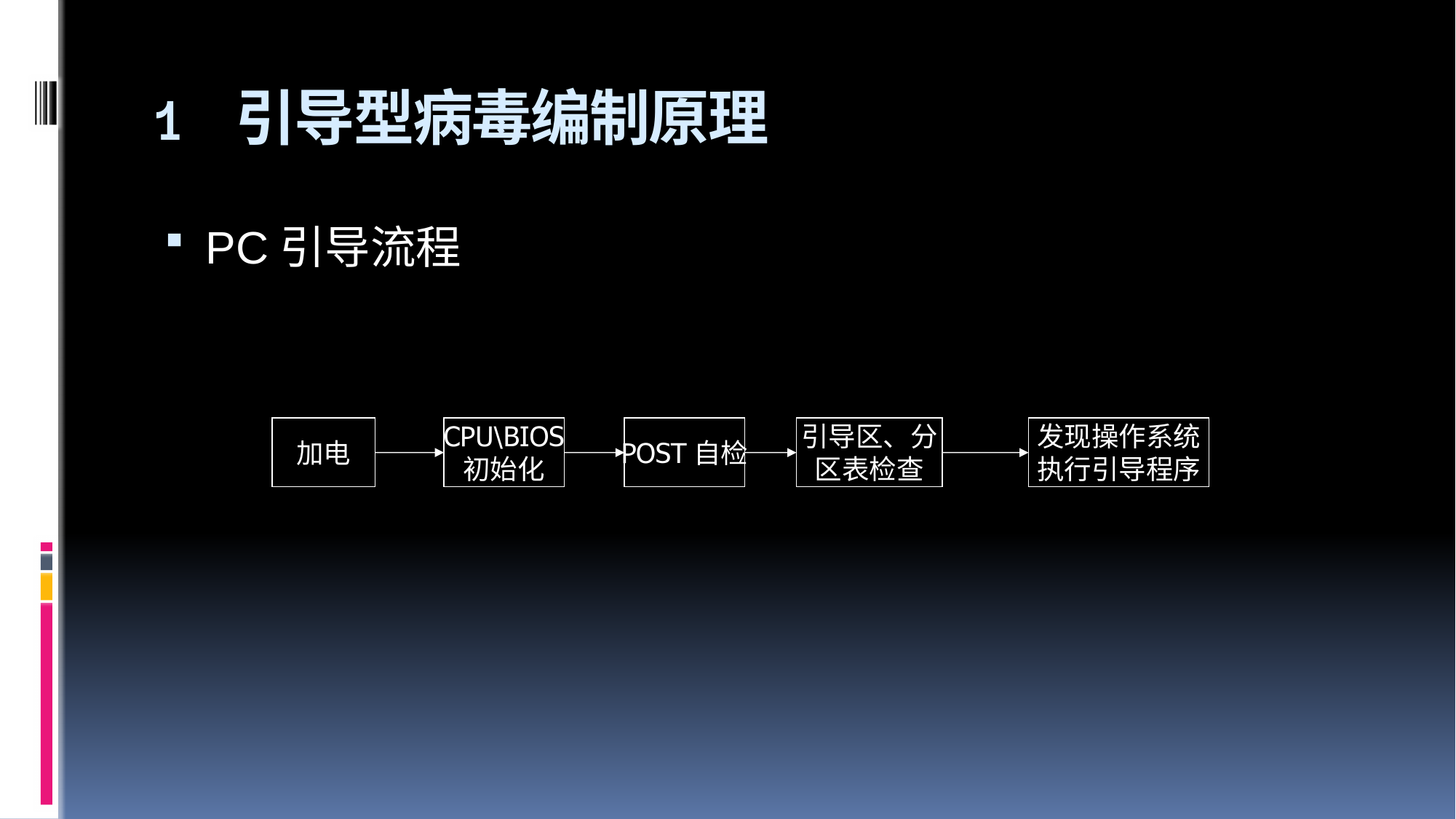

# 1 引导型病毒编制原理
PC引导流程
加电
CPU\BIOS
初始化
POST自检
引导区、分
区表检查
发现操作系统
执行引导程序